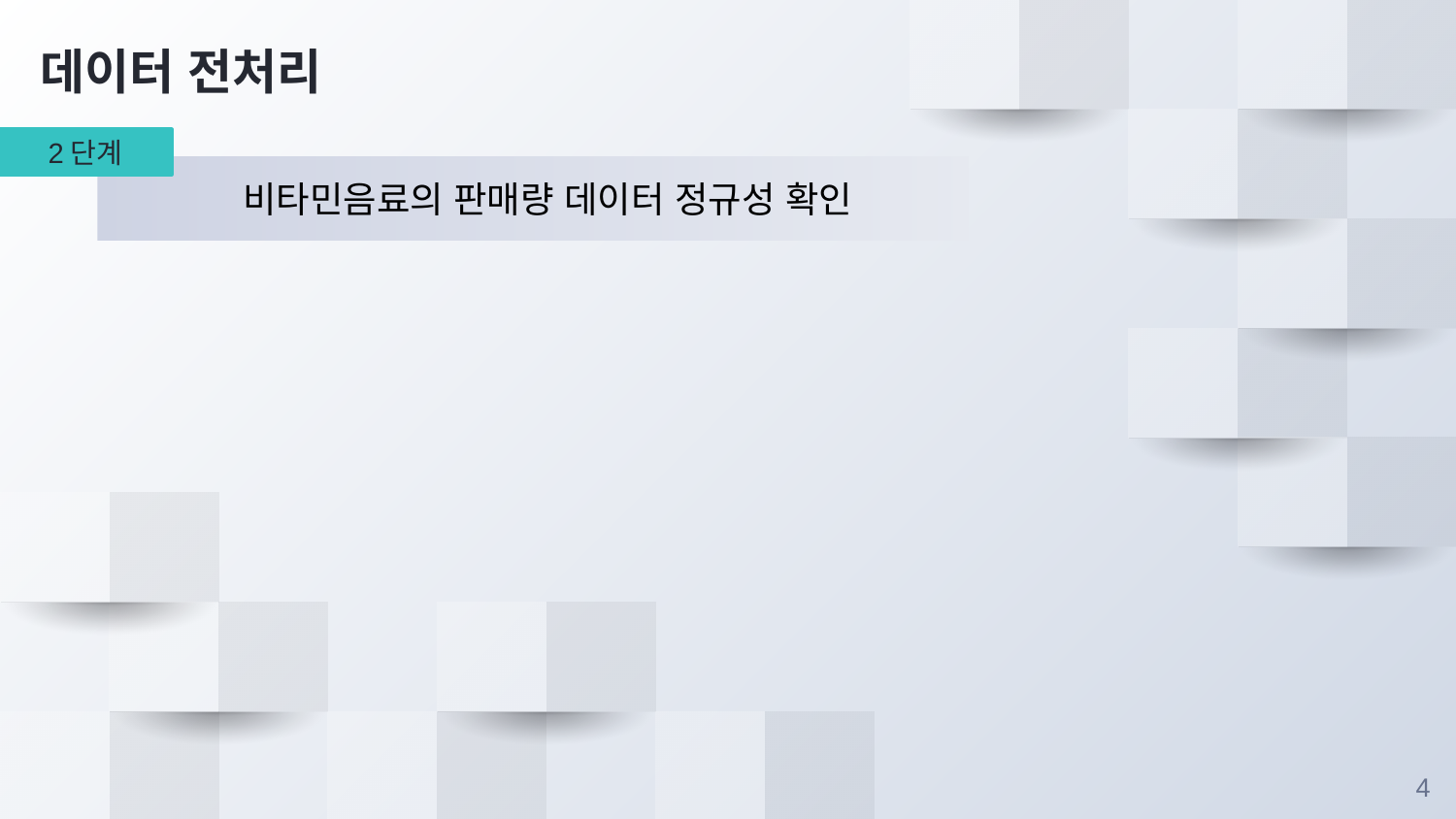

데이터 전처리
2단계
	비타민음료의 판매량 데이터 정규성 확인
4